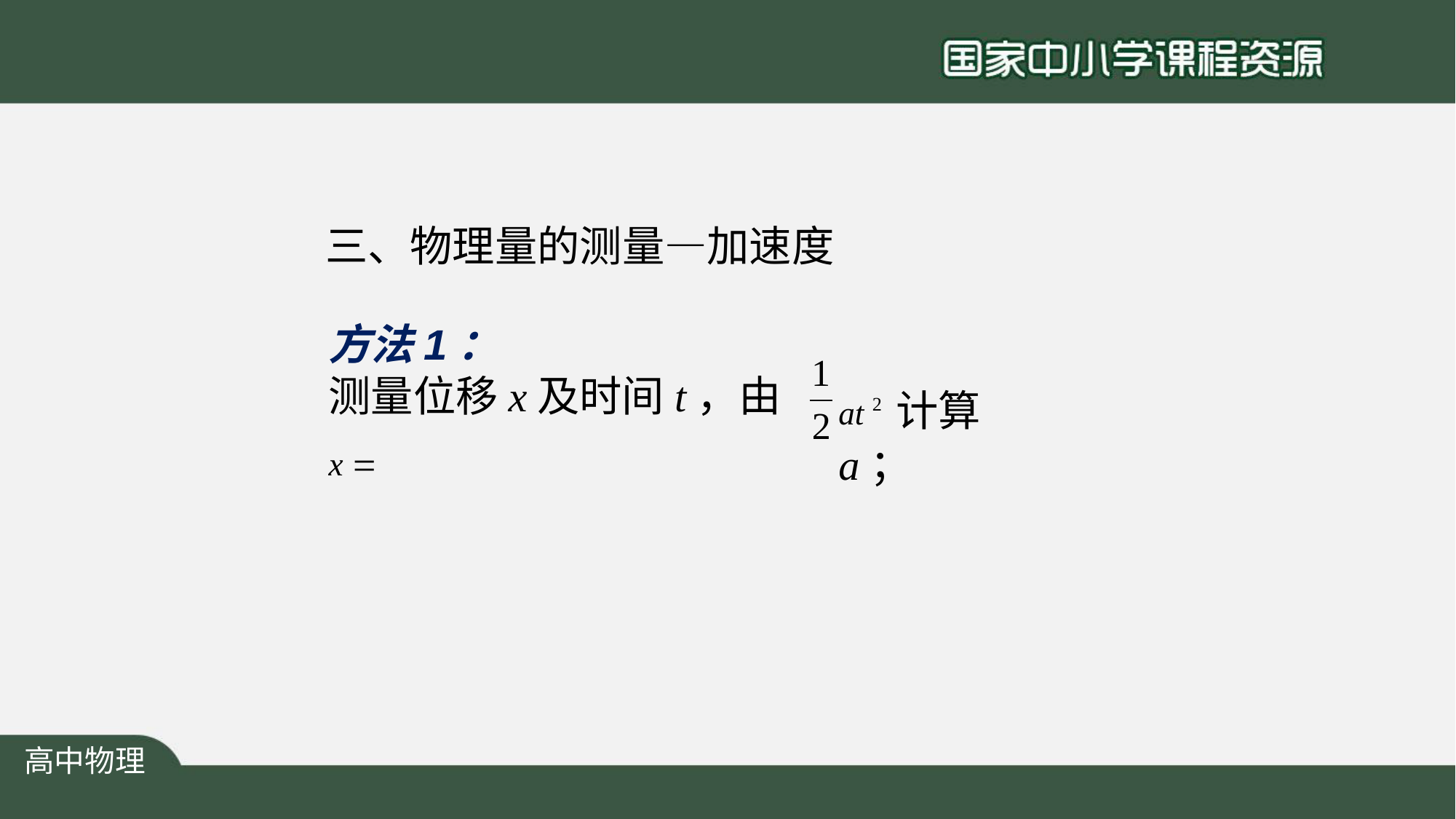

# 三、物理量的测量—加速度
方法1：
测量位移x及时间t，由 x =
1
2
at 2 计算a；

高中物理